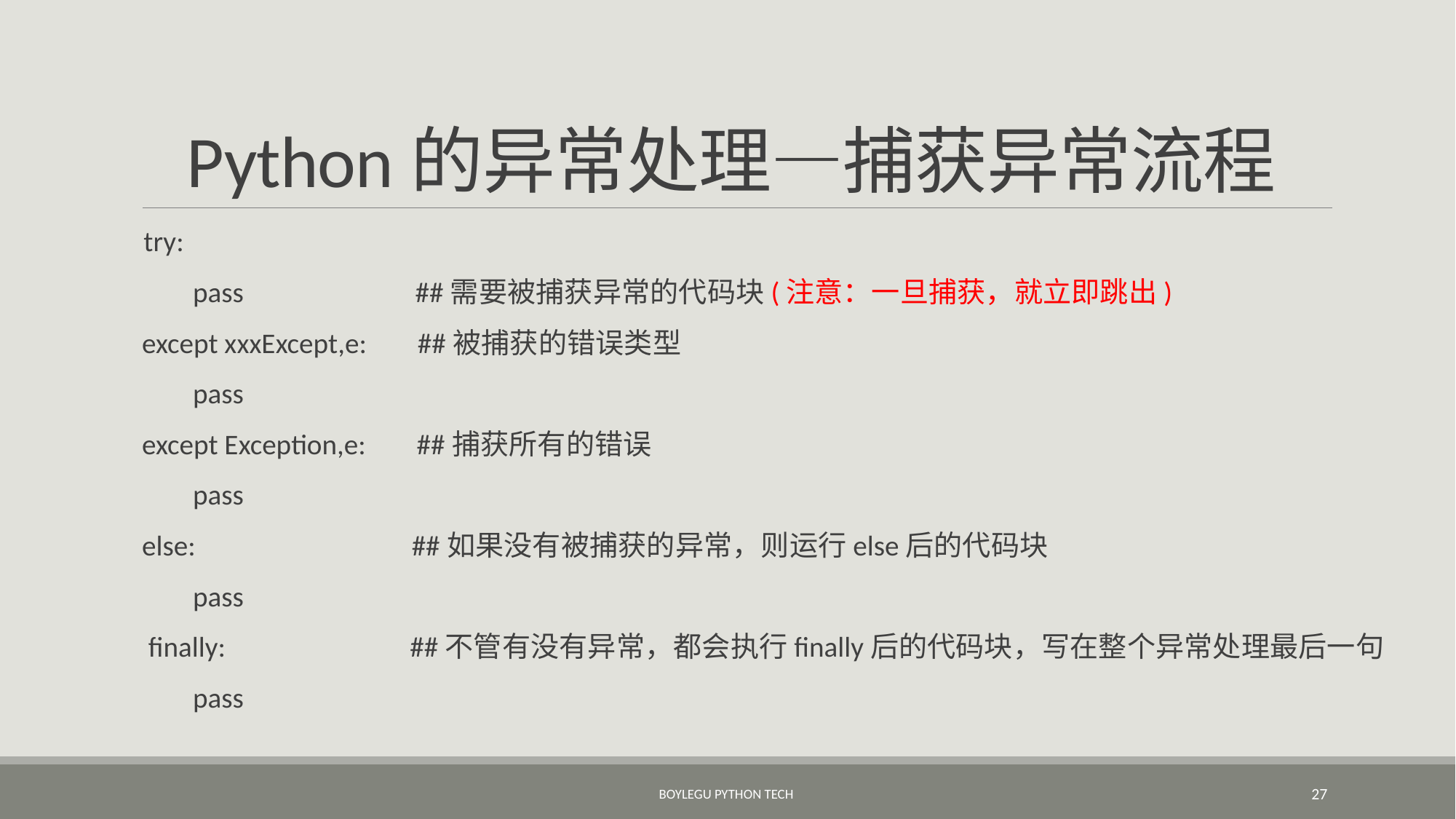

# Python的异常处理—捕获异常流程
  try:
        pass                           ##需要被捕获异常的代码块(注意：一旦捕获，就立即跳出)
except xxxExcept,e:        ##被捕获的错误类型
        pass
except Exception,e:        ##捕获所有的错误
        pass
else:                                  ##如果没有被捕获的异常，则运行else后的代码块
        pass
 finally:                             ##不管有没有异常，都会执行finally后的代码块，写在整个异常处理最后一句
        pass

BoyleGu Python Tech
27